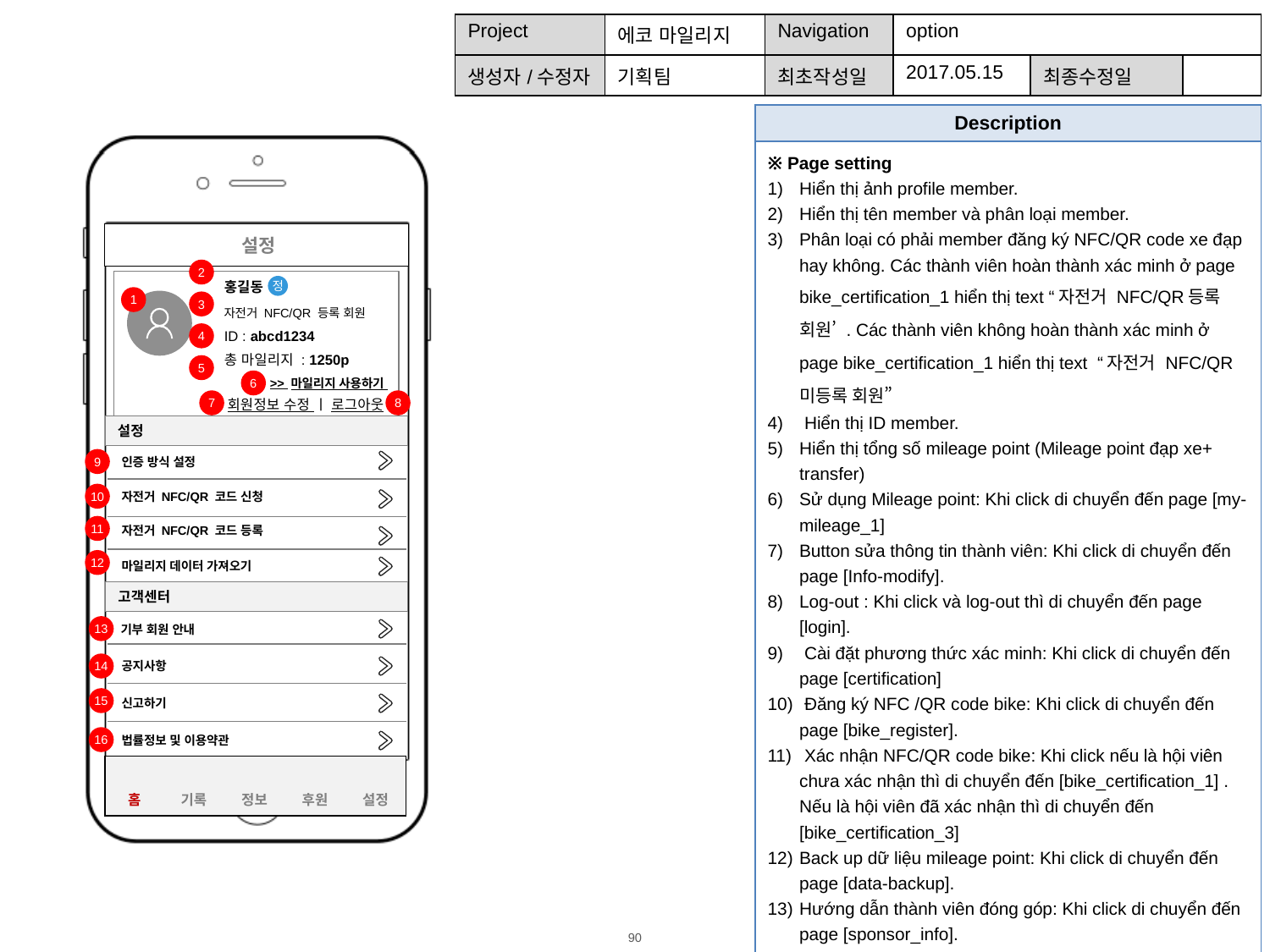

| Project | 에코 마일리지 | Navigation | option |  |  |
| --- | --- | --- | --- | --- | --- |
| 생성자/수정자 | 기획팀 | 최초작성일 | 2017.05.15 | 최종수정일 |  |
| Description |
| --- |
| ※ Page setting Hiển thị ảnh profile member. Hiển thị tên member và phân loại member. Phân loại có phải member đăng ký NFC/QR code xe đạp hay không. Các thành viên hoàn thành xác minh ở page bike\_certification\_1 hiển thị text “자전거 NFC/QR등록 회원’ . Các thành viên không hoàn thành xác minh ở page bike\_certification\_1 hiển thị text “자전거 NFC/QR 미등록 회원” Hiển thị ID member. Hiển thị tổng số mileage point (Mileage point đạp xe+ transfer) Sử dụng Mileage point: Khi click di chuyển đến page [my-mileage\_1] Button sửa thông tin thành viên: Khi click di chuyển đến page [Info-modify]. Log-out : Khi click và log-out thì di chuyển đến page [login]. Cài đặt phương thức xác minh: Khi click di chuyển đến page [certification] Đăng ký NFC /QR code bike: Khi click di chuyển đến page [bike\_register]. Xác nhận NFC/QR code bike: Khi click nếu là hội viên chưa xác nhận thì di chuyển đến [bike\_certification\_1] . Nếu là hội viên đã xác nhận thì di chuyển đến [bike\_certification\_3] Back up dữ liệu mileage point: Khi click di chuyển đến page [data-backup]. Hướng dẫn thành viên đóng góp: Khi click di chuyển đến page [sponsor\_info]. Notice: Khi click button di chuyển đến page [notice] Report : Khi click button di chuyển đến page [report]. Điều khoản sử dụng : Khi click di chuyển đến page [agreement]. |
                        설정
2
홍길동

정
1

3
자전거 NFC/QR 등록 회원
ID : abcd1234
4
총 마일리지 : 1250p
5
>> 마일리지 사용하기
6
회원정보 수정 ㅣ 로그아웃
7
8
설정
인증 방식 설정
9

자전거 NFC/QR 코드 신청
10

자전거 NFC/QR 코드 등록
11

마일리지 데이터 가져오기
12

고객센터
기부 회원 안내
13

공지사항
14

신고하기
15

법률정보 및 이용약관
16

| 홈 | 기록 | 정보 | 후원 | 설정 |
| --- | --- | --- | --- | --- |